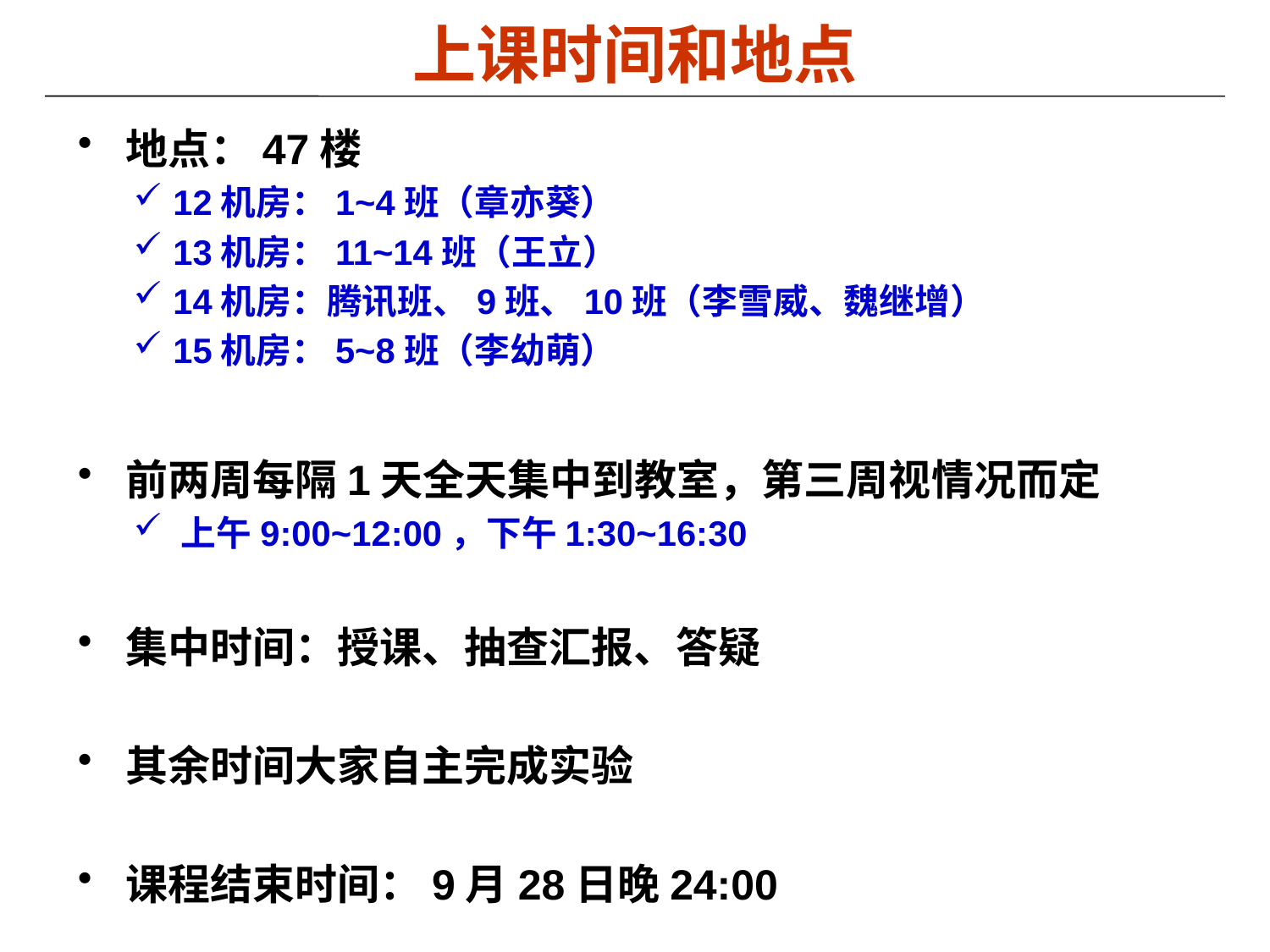

# 上课时间和地点
地点：47楼
12机房：1~4班（章亦葵）
13机房：11~14班（王立）
14机房：腾讯班、9班、10班（李雪威、魏继增）
15机房：5~8班（李幼萌）

前两周每隔1天全天集中到教室，第三周视情况而定
上午9:00~12:00，下午1:30~16:30

集中时间：授课、抽查汇报、答疑

其余时间大家自主完成实验

课程结束时间：9月28日晚24:00